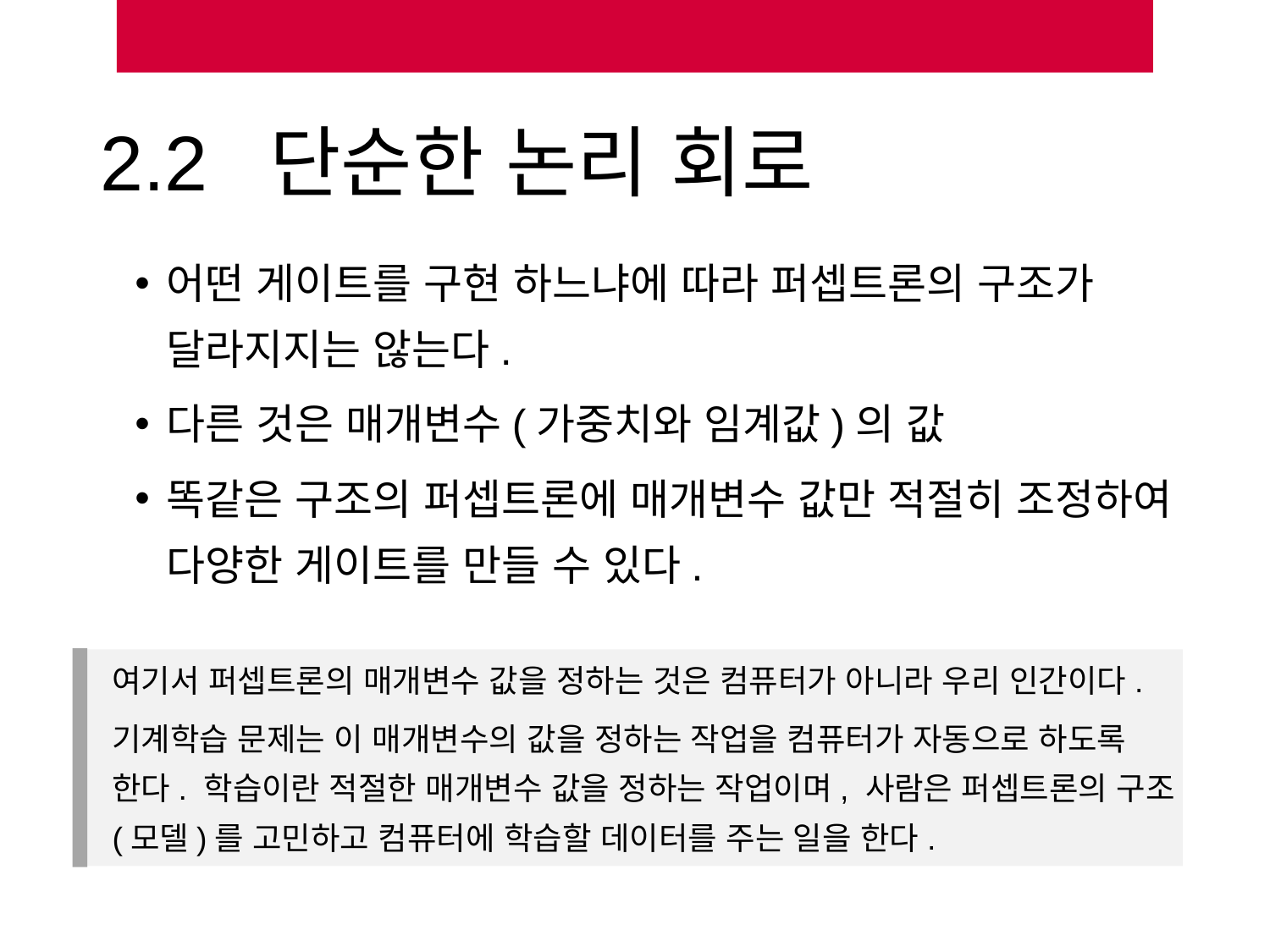

# 2.2  단순한 논리 회로
어떤 게이트를 구현 하느냐에 따라 퍼셉트론의 구조가 달라지지는 않는다.
다른 것은 매개변수(가중치와 임계값)의 값
똑같은 구조의 퍼셉트론에 매개변수 값만 적절히 조정하여 다양한 게이트를 만들 수 있다.

여기서 퍼셉트론의 매개변수 값을 정하는 것은 컴퓨터가 아니라 우리 인간이다.
기계학습 문제는 이 매개변수의 값을 정하는 작업을 컴퓨터가 자동으로 하도록 한다. 학습이란 적절한 매개변수 값을 정하는 작업이며, 사람은 퍼셉트론의 구조(모델)를 고민하고 컴퓨터에 학습할 데이터를 주는 일을 한다.